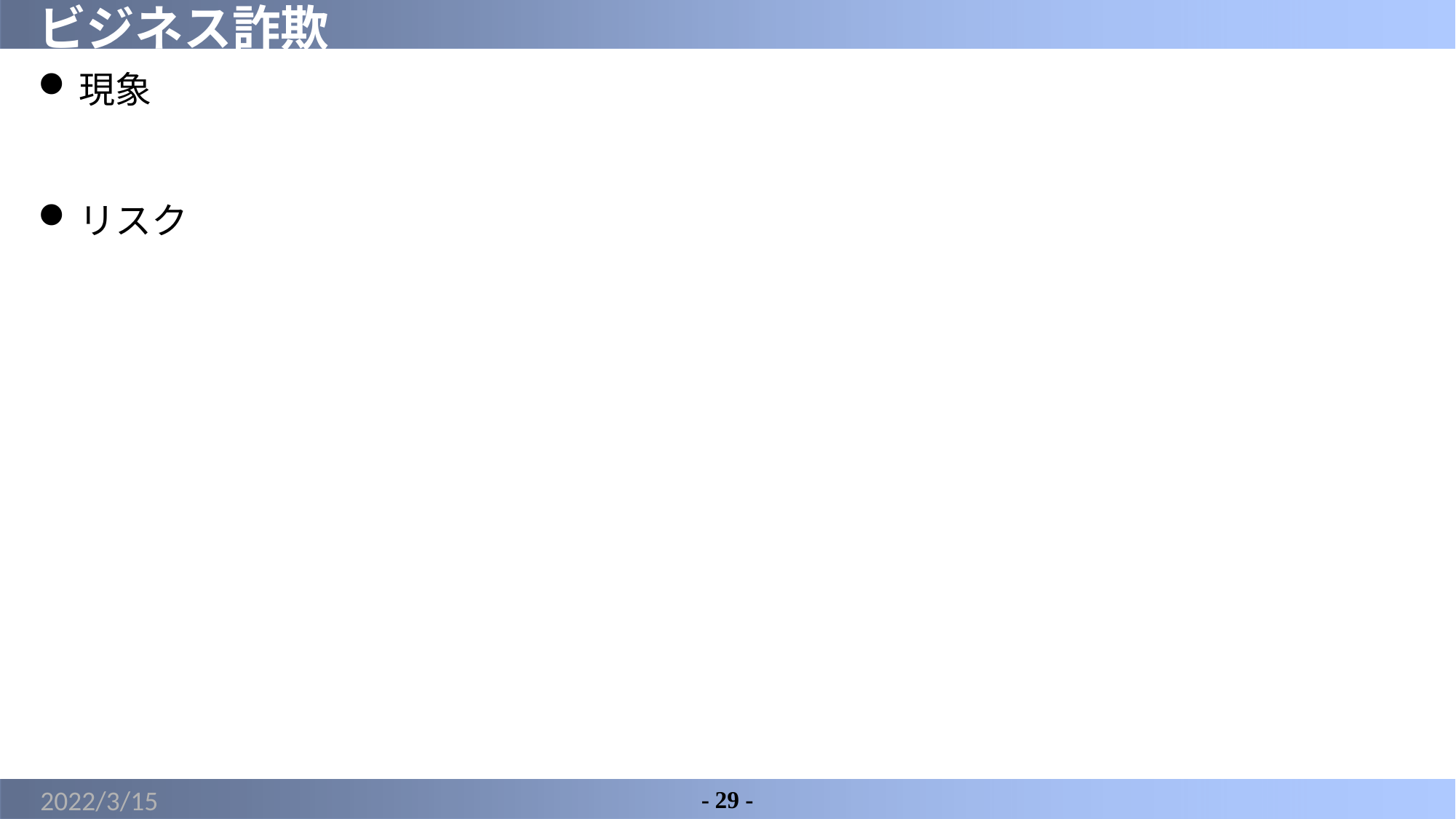

# ビジネス詐欺
現象

リスク

2022/3/15
- 29 -